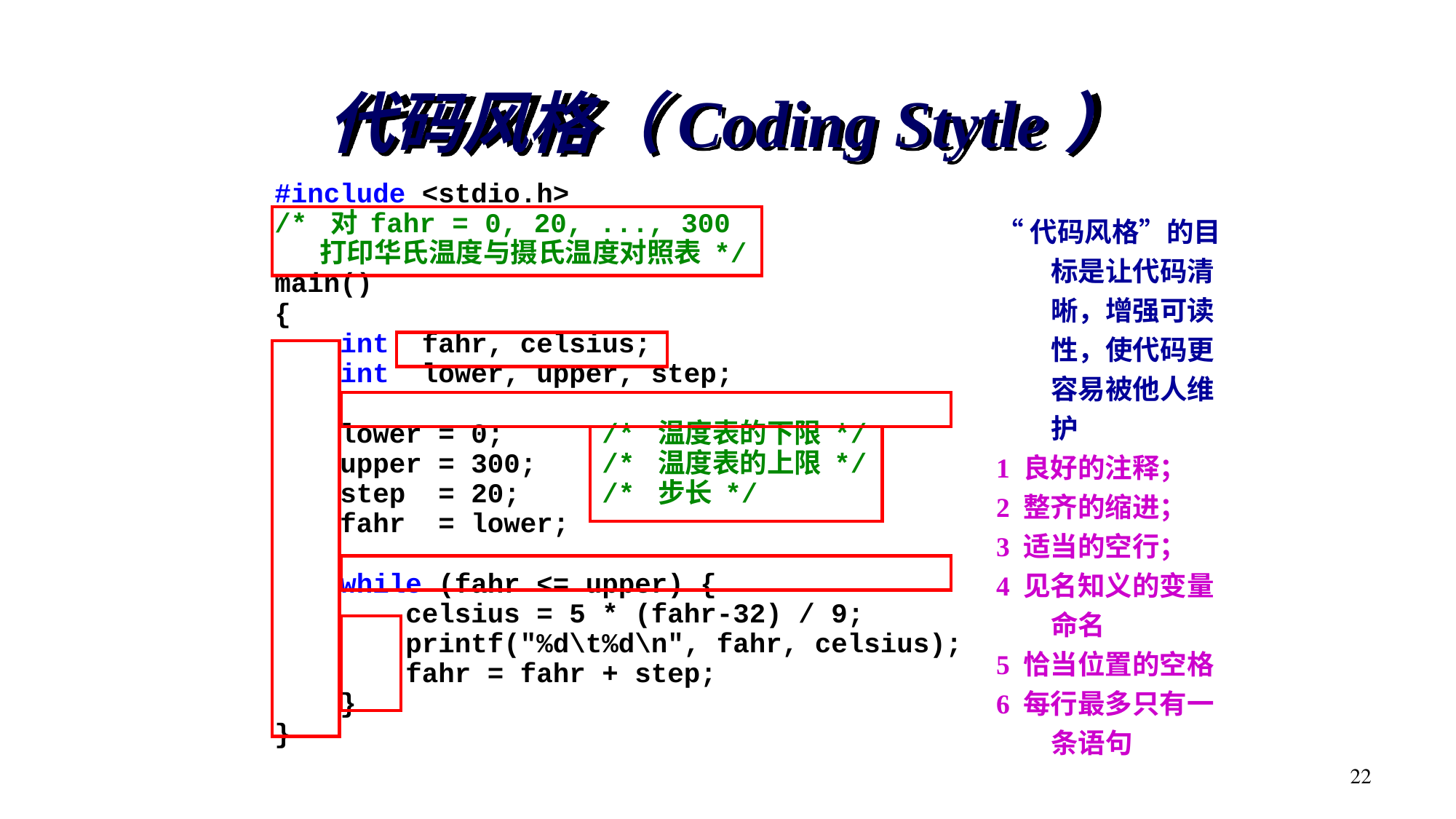

# 代码风格（Coding Stytle）
#include <stdio.h>
/* 对 fahr = 0, 20, ..., 300
	打印华氏温度与摄氏温度对照表 */
main()
{
    int  fahr, celsius;
    int  lower, upper, step;

    lower = 0;      /* 温度表的下限 */
    upper = 300;    /* 温度表的上限 */
    step  = 20;     /* 步长 */
    fahr  = lower;

    while (fahr <= upper) {
        celsius = 5 * (fahr-32) / 9;
        printf("%d\t%d\n", fahr, celsius);
        fahr = fahr + step;
    }
}
“代码风格”的目标是让代码清晰，增强可读性，使代码更容易被他人维护
1 良好的注释；
2 整齐的缩进；
3 适当的空行；
4 见名知义的变量命名
5 恰当位置的空格
6 每行最多只有一条语句